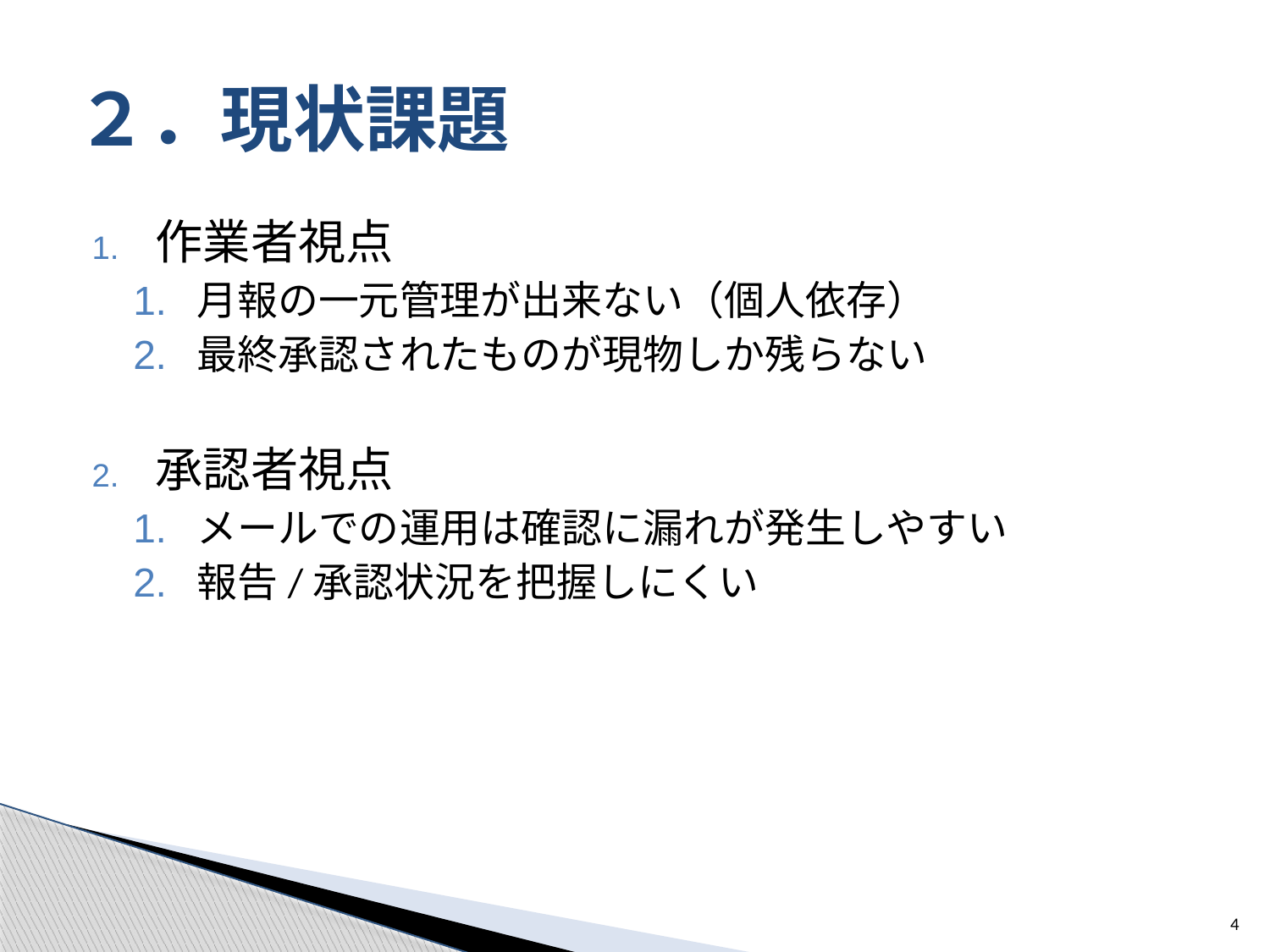

# ２．現状課題
作業者視点
月報の一元管理が出来ない（個人依存）
最終承認されたものが現物しか残らない

承認者視点
メールでの運用は確認に漏れが発生しやすい
報告/承認状況を把握しにくい

4